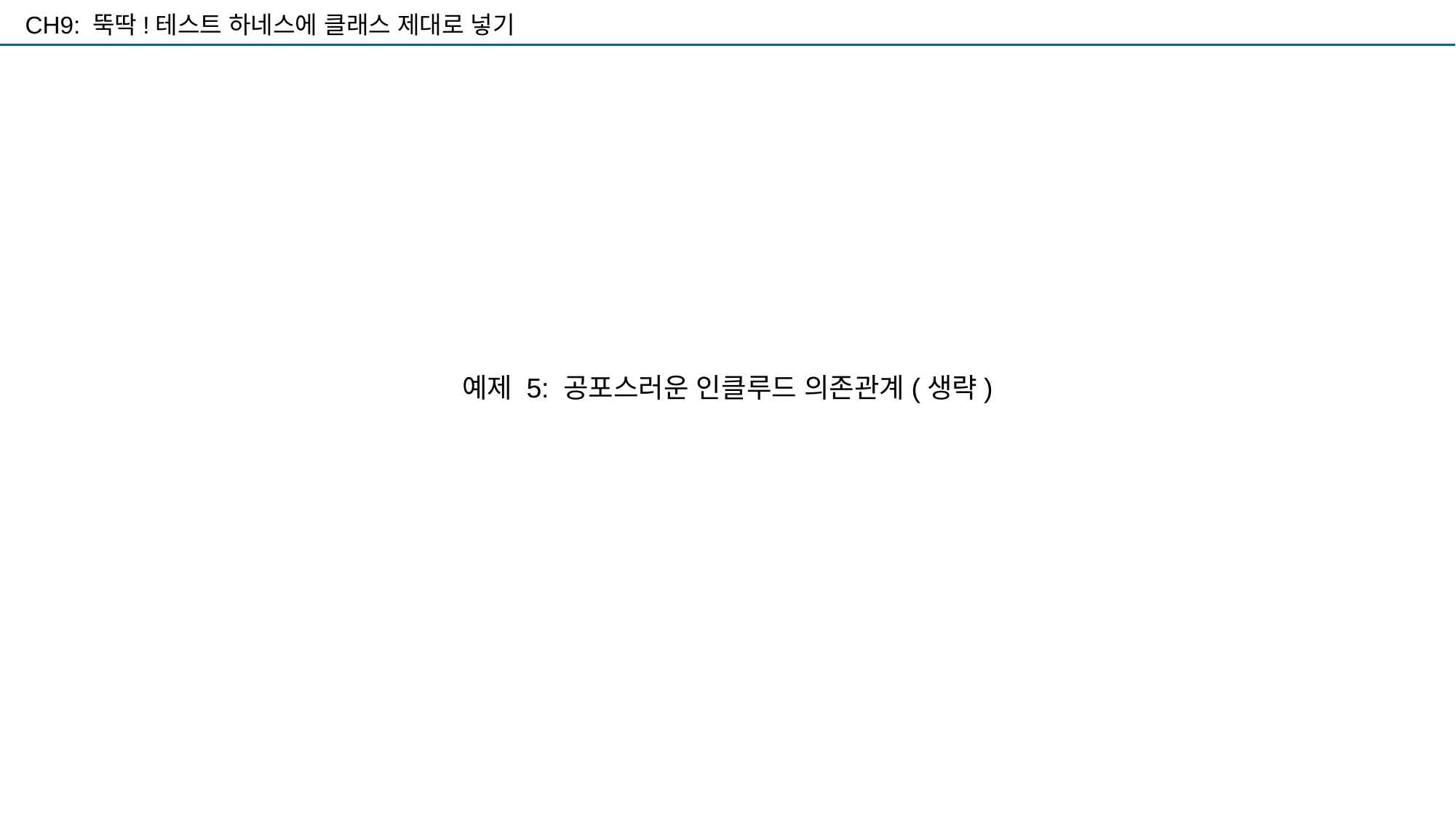

CH9: 뚝딱!테스트 하네스에 클래스 제대로 넣기
예제 5: 공포스러운 인클루드 의존관계(생략)